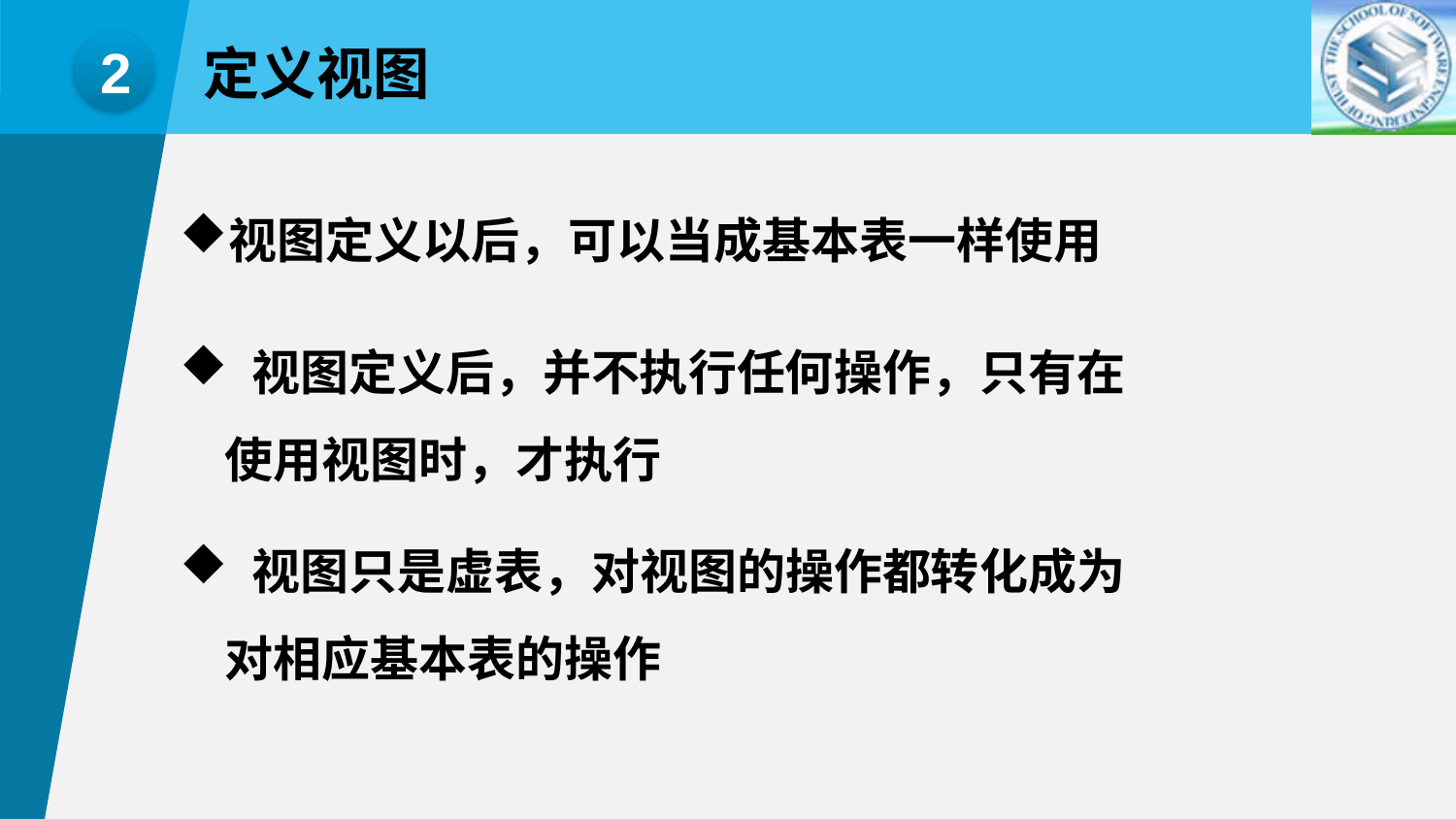

2
定义视图
视图定义以后，可以当成基本表一样使用
 视图定义后，并不执行任何操作，只有在
   使用视图时，才执行
 视图只是虚表，对视图的操作都转化成为
   对相应基本表的操作